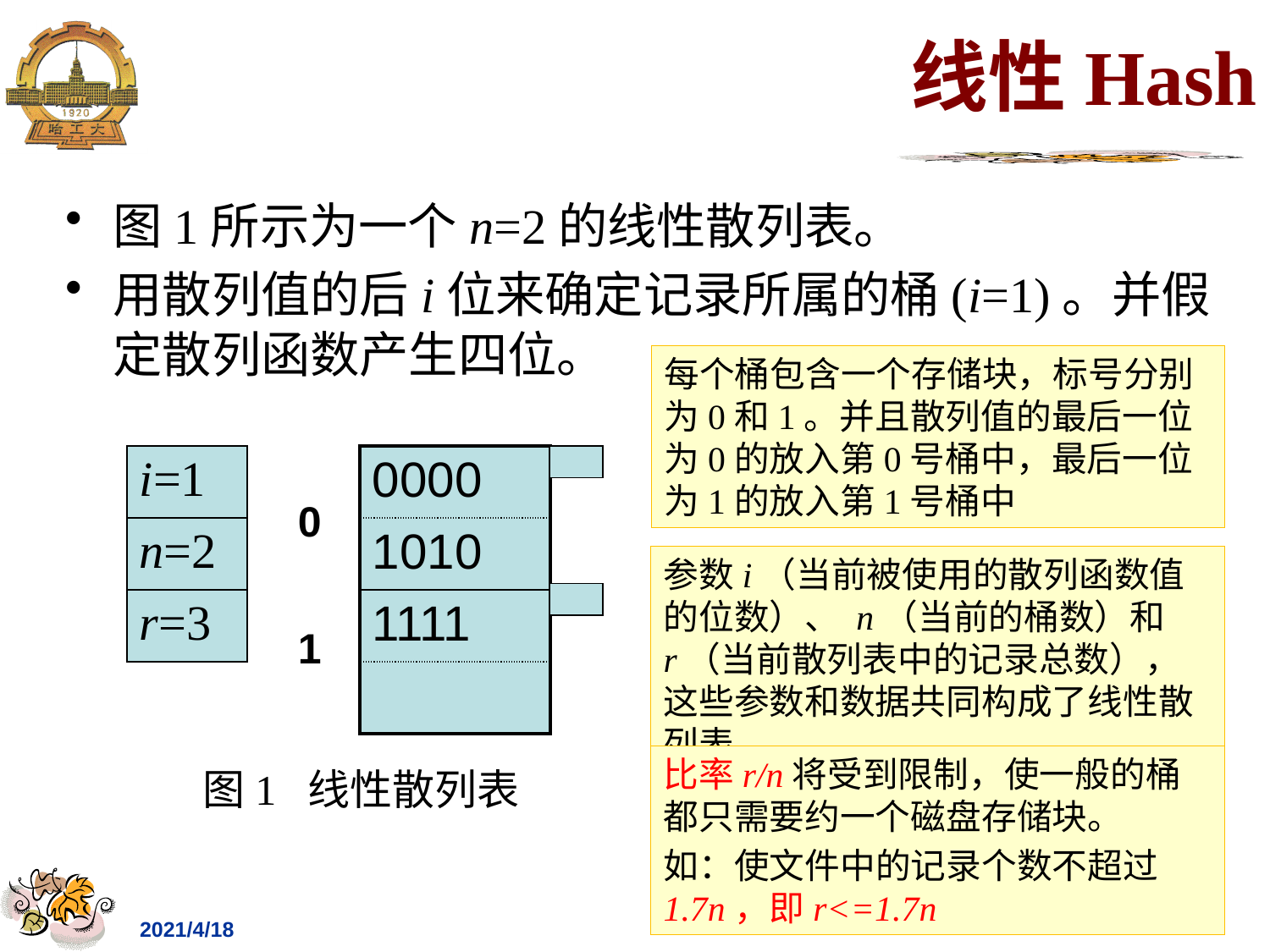

# 线性Hash
图1所示为一个n=2的线性散列表。
用散列值的后i位来确定记录所属的桶(i=1)。并假定散列函数产生四位。

每个桶包含一个存储块，标号分别为0和1。并且散列值的最后一位为0的放入第0号桶中，最后一位为1的放入第1号桶中
| i=1 |
| --- |
| n=2 |
| r=3 |
| 0000 |
| --- |
| 1010 |
| 1111 |
|  |

0
参数i（当前被使用的散列函数值的位数）、 n（当前的桶数）和r（当前散列表中的记录总数），这些参数和数据共同构成了线性散列表

1
比率r/n将受到限制，使一般的桶都只需要约一个磁盘存储块。
如：使文件中的记录个数不超过1.7n，即r<=1.7n
图1  线性散列表
2021/4/18